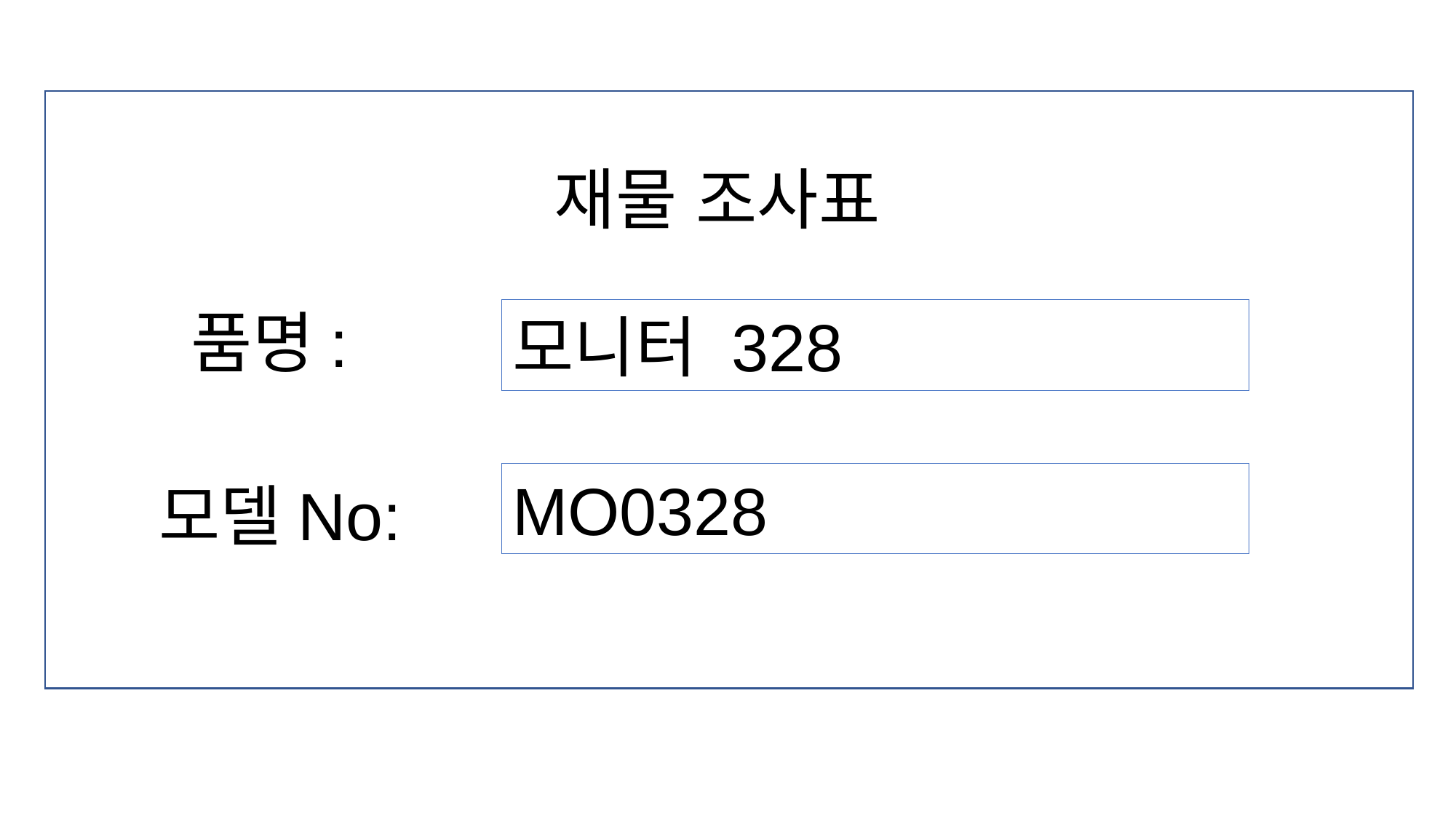

재물 조사표
품명:
모니터 328
MO0328
모델No: